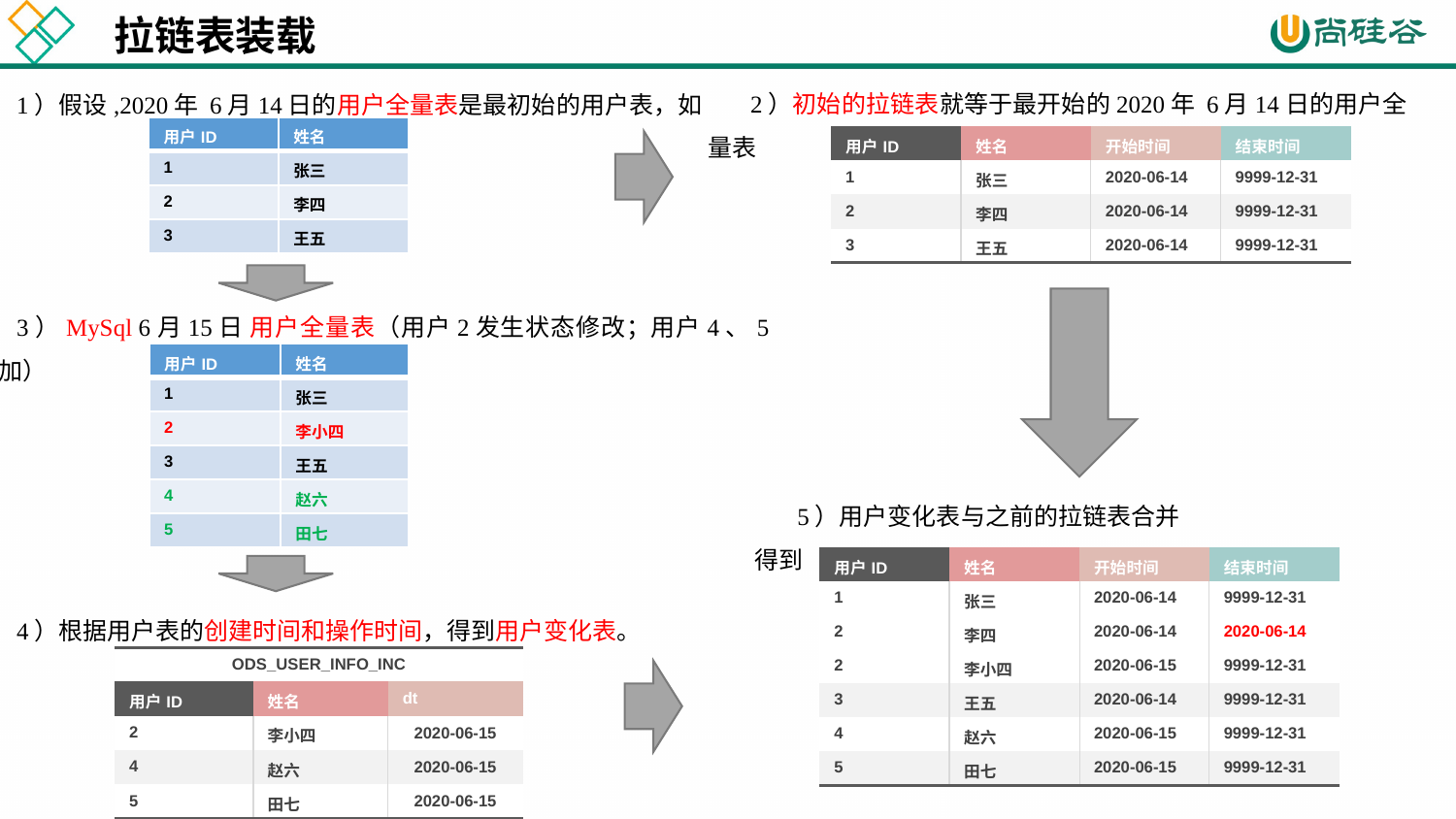

拉链表装载
2）初始的拉链表就等于最开始的2020年 6月14日的用户全量表
1）假设,2020年 6月14日的用户全量表是最初始的用户表，如下
| 用户ID | 姓名 |
| --- | --- |
| 1 | 张三 |
| 2 | 李四 |
| 3 | 王五 |
| 用户ID | 姓名 | 开始时间 | 结束时间 |
| --- | --- | --- | --- |
| 1 | 张三 | 2020-06-14 | 9999-12-31 |
| 2 | 李四 | 2020-06-14 | 9999-12-31 |
| 3 | 王五 | 2020-06-14 | 9999-12-31 |

3）MySql 6月15日 用户全量表（用户2发生状态修改；用户4、5增加）
| 用户ID | 姓名 |
| --- | --- |
| 1 | 张三 |
| 2 | 李小四 |
| 3 | 王五 |
| 4 | 赵六 |
| 5 | 田七 |
5）用户变化表与之前的拉链表合并得到
| 用户ID | 姓名 | 开始时间 | 结束时间 |
| --- | --- | --- | --- |
| 1 | 张三 | 2020-06-14 | 9999-12-31 |
| 2 | 李四 | 2020-06-14 | 2020-06-14 |
| 2 | 李小四 | 2020-06-15 | 9999-12-31 |
| 3 | 王五 | 2020-06-14 | 9999-12-31 |
| 4 | 赵六 | 2020-06-15 | 9999-12-31 |
| 5 | 田七 | 2020-06-15 | 9999-12-31 |

4）根据用户表的创建时间和操作时间，得到用户变化表。
| ODS\_USER\_INFO\_INC |  |  |
| --- | --- | --- |
| 用户ID | 姓名 | dt |
| 2 | 李小四 | 2020-06-15 |
| 4 | 赵六 | 2020-06-15 |
| 5 | 田七 | 2020-06-15 |